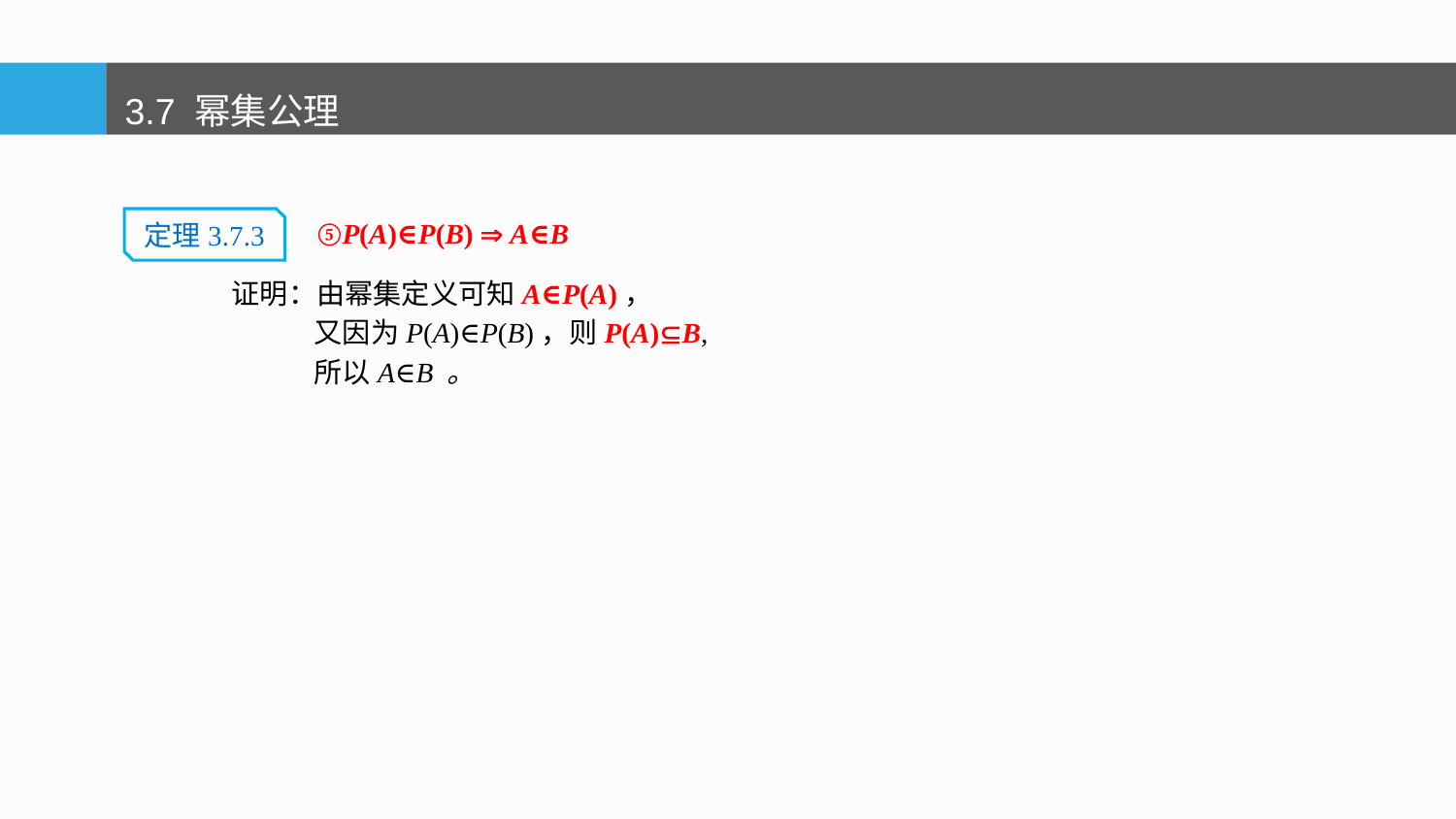

3.7 幂集公理

⑤P(A)∈P(B) ⇒ A∈B
定理3.7.3
证明：由幂集定义可知A∈P(A)，
            又因为P(A)∈P(B)，则P(A)⊆B,
            所以A∈B 。